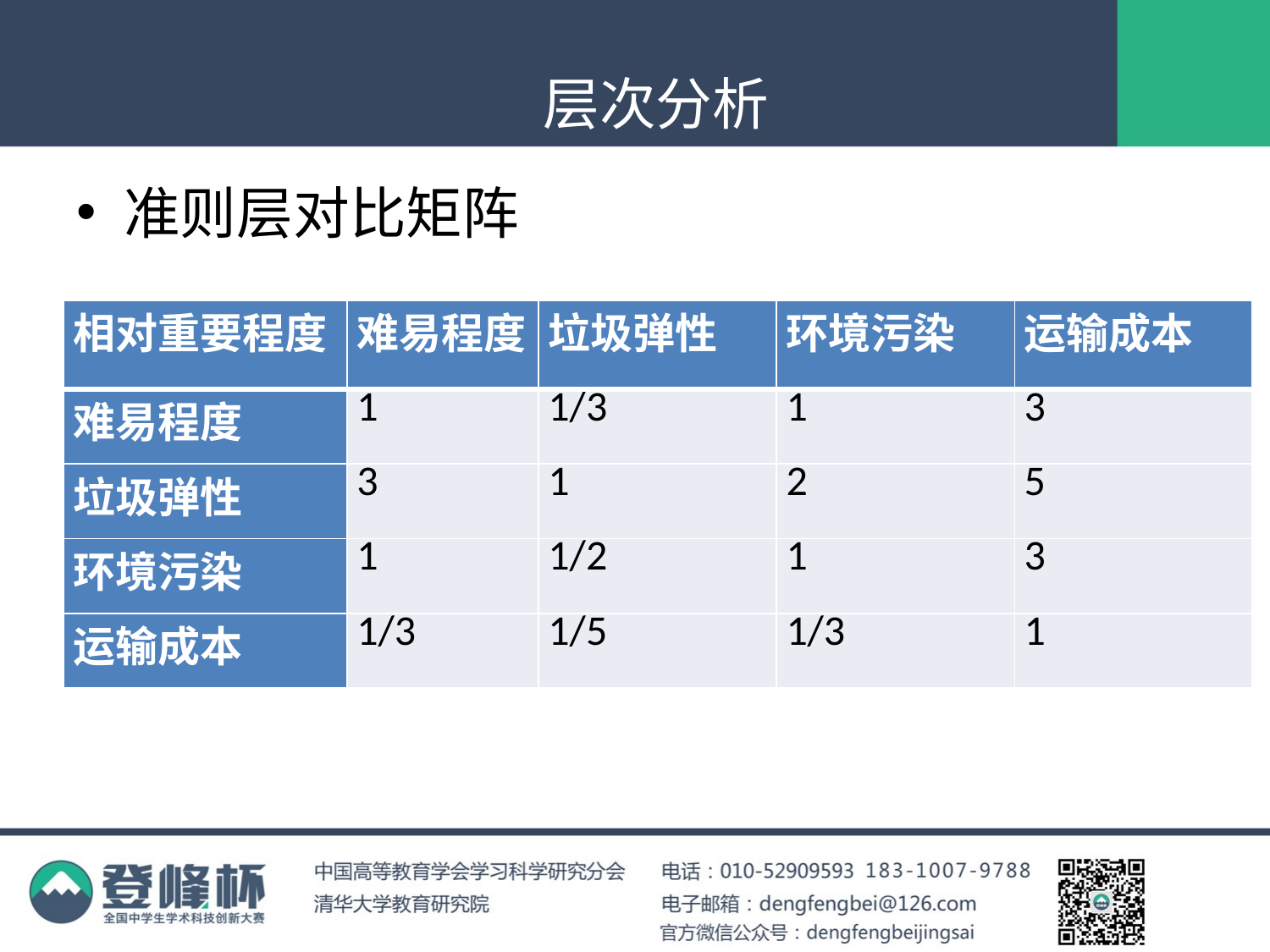

#
层次分析
准则层对比矩阵
| 相对重要程度 | 难易程度 | 垃圾弹性 | 环境污染 | 运输成本 |
| --- | --- | --- | --- | --- |
| 难易程度 | 1 | 1/3 | 1 | 3 |
| 垃圾弹性 | 3 | 1 | 2 | 5 |
| 环境污染 | 1 | 1/2 | 1 | 3 |
| 运输成本 | 1/3 | 1/5 | 1/3 | 1 |